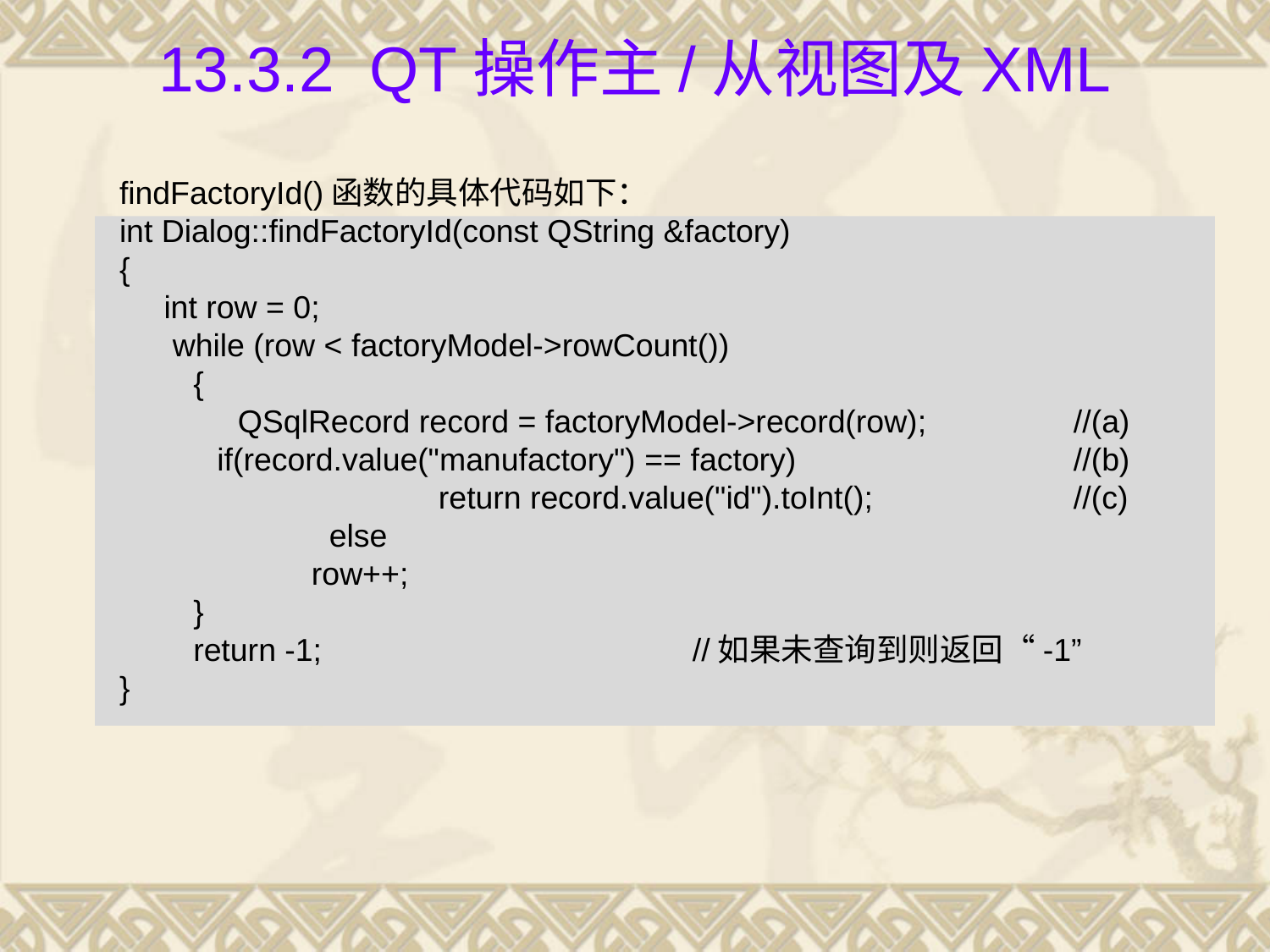

# 13.3.2  Qt操作主/从视图及XML
findFactoryId()函数的具体代码如下：
int Dialog::findFactoryId(const QString &factory)
{
     int row = 0;
      while (row < factoryModel->rowCount())
	 {
	      QSqlRecord record = factoryModel->record(row);		//(a)
           if(record.value("manufactory") == factory)			//(b)
	   	  	return record.value("id").toInt();		//(c)
        	  else
      	 	row++;
    	 }
    	 return -1;			//如果未查询到则返回“-1”
}